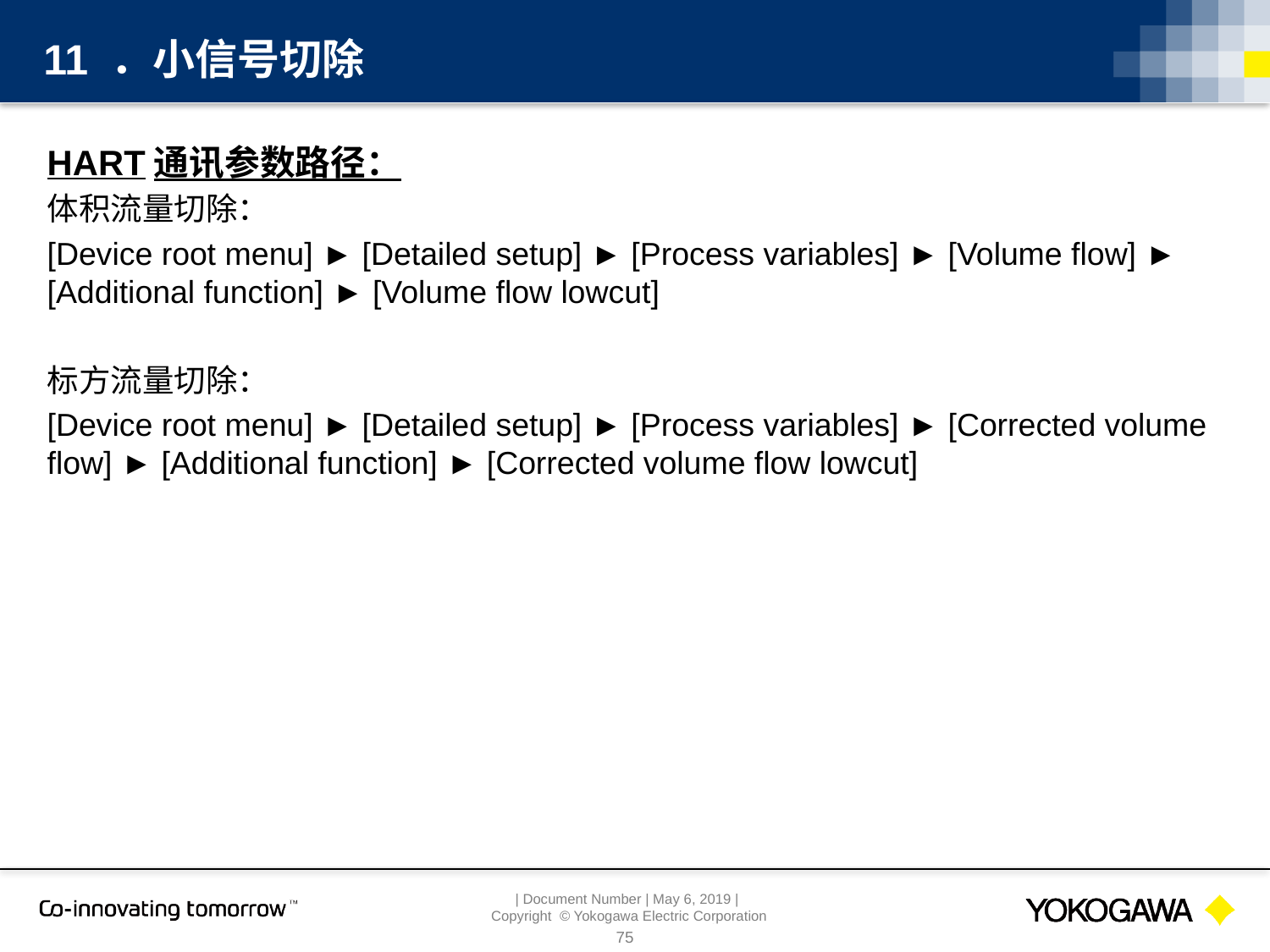

11 ．小信号切除

HART通讯参数路径：
体积流量切除：
[Device root menu] ► [Detailed setup] ► [Process variables] ► [Volume flow] ► [Additional function] ► [Volume flow lowcut]

标方流量切除：
[Device root menu] ► [Detailed setup] ► [Process variables] ► [Corrected volume flow] ► [Additional function] ► [Corrected volume flow lowcut]